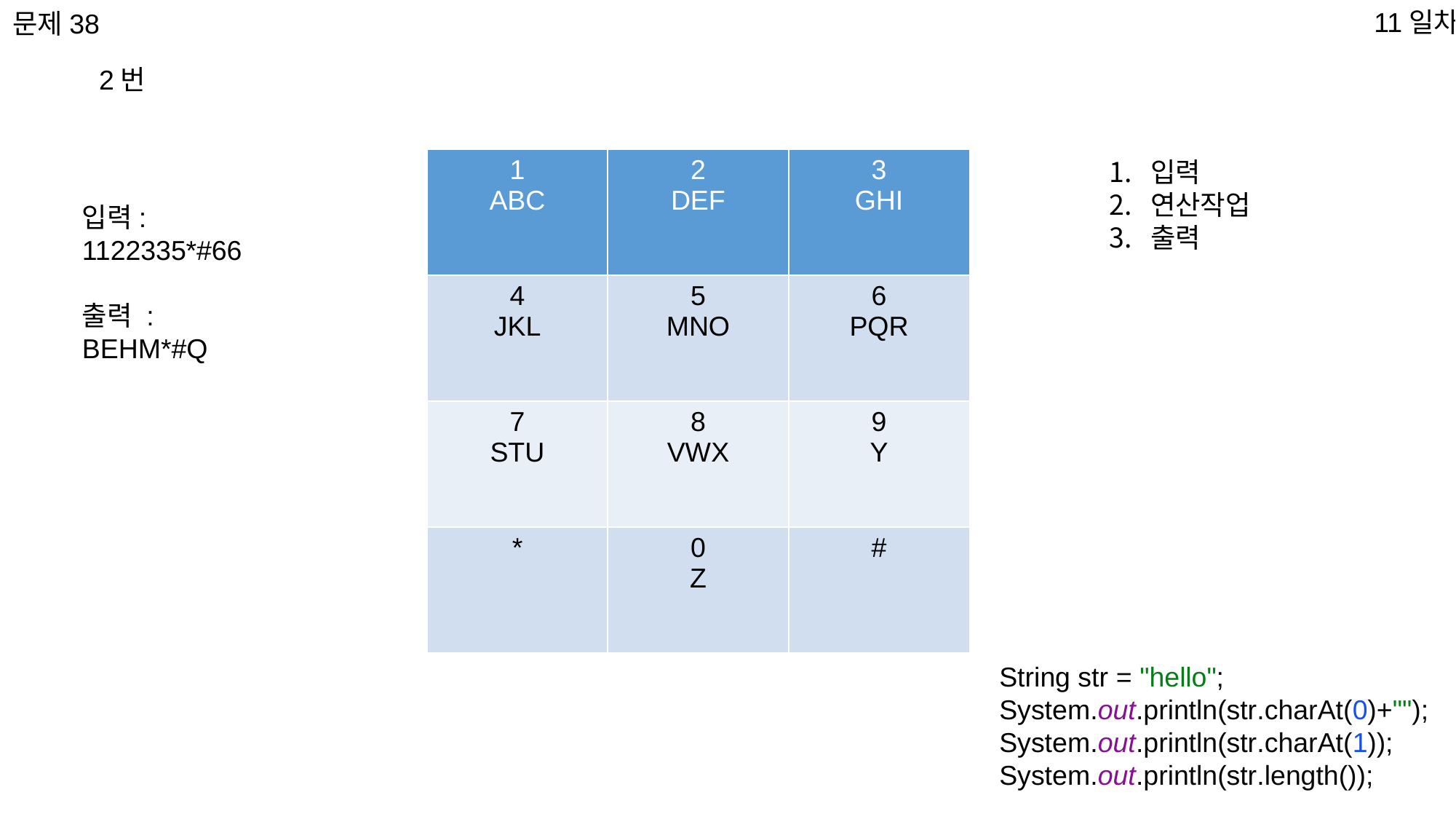

11일차
문제38
2번
| 1 ABC | 2 DEF | 3 GHI |
| --- | --- | --- |
| 4 JKL | 5 MNO | 6 PQR |
| 7 STU | 8 VWX | 9 Y |
| \* | 0 Z | # |
입력
연산작업
출력
입력:
1122335*#66

출력 :
BEHM*#Q
String str = "hello";
System.out.println(str.charAt(0)+"");
System.out.println(str.charAt(1));
System.out.println(str.length());